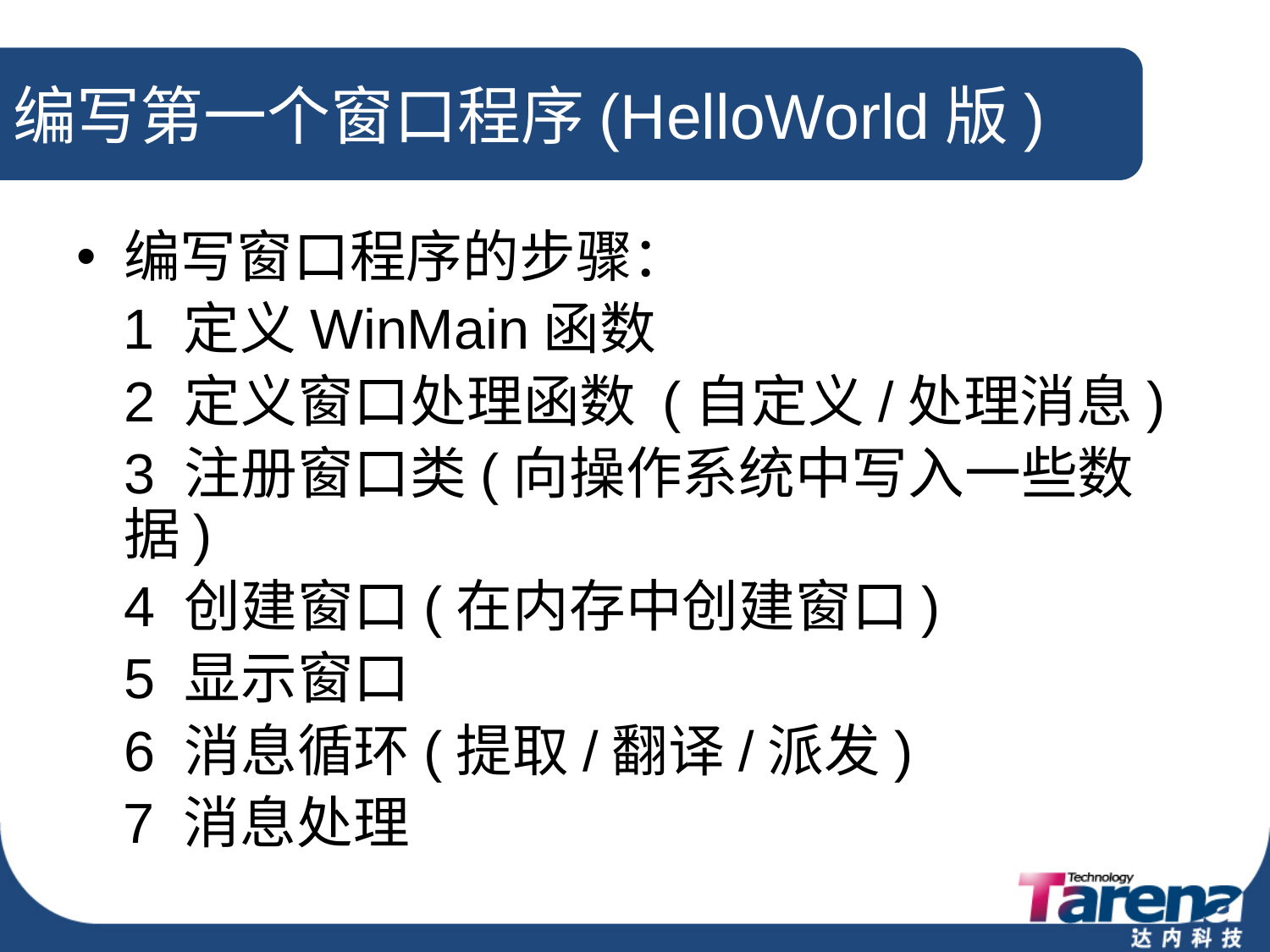

# 编写第一个窗口程序(HelloWorld版)
编写窗口程序的步骤：
   1 定义WinMain函数
	2 定义窗口处理函数 (自定义/处理消息)
	3 注册窗口类(向操作系统中写入一些数据)
	4 创建窗口(在内存中创建窗口)
	5 显示窗口
	6 消息循环(提取/翻译/派发)
   7 消息处理